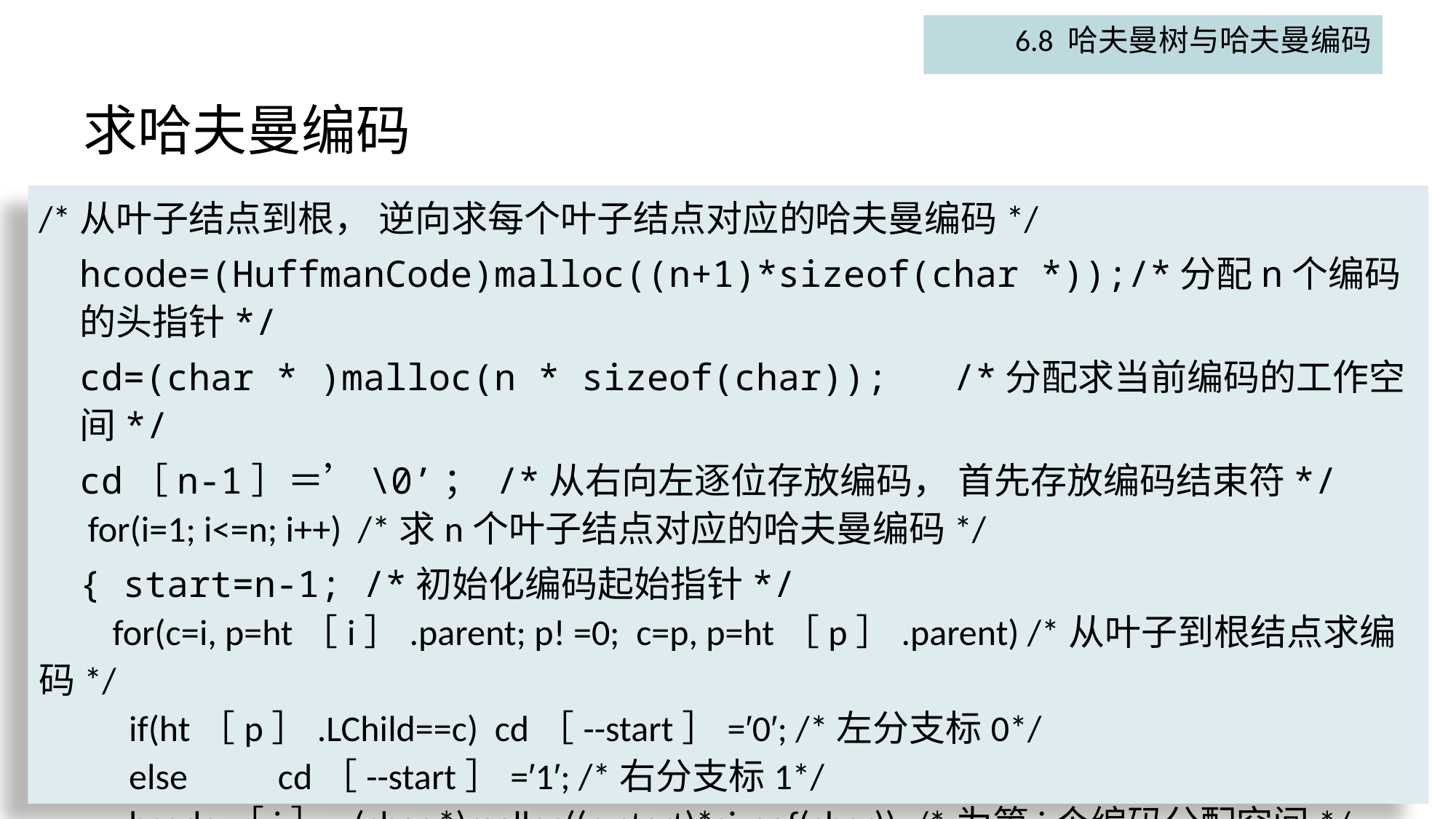

6.8 哈夫曼树与哈夫曼编码
# 求哈夫曼编码
/*从叶子结点到根， 逆向求每个叶子结点对应的哈夫曼编码*/
hcode=(HuffmanCode)malloc((n+1)*sizeof(char *));/*分配n个编码的头指针*/
cd=(char * )malloc(n * sizeof(char));   /*分配求当前编码的工作空间*/
cd［n-1］＝’\0’； /*从右向左逐位存放编码， 首先存放编码结束符*/
      for(i=1; i<=n; i++)  /*求n个叶子结点对应的哈夫曼编码*/
{ start=n-1; /*初始化编码起始指针*/
         for(c=i, p=ht［i］.parent; p! =0;  c=p, p=ht［p］.parent) /*从叶子到根结点求编码*/
           if(ht［p］.LChild==c)  cd［--start］=′0′; /*左分支标0*/
           else           cd［--start］=′1′; /*右分支标1*/
           hcode［i］=(char *)malloc((n-start)*sizeof(char)); /*为第i个编码分配空间*/
           strcpy(hcode［i］, &cd［start］);    }
       free(cd); }